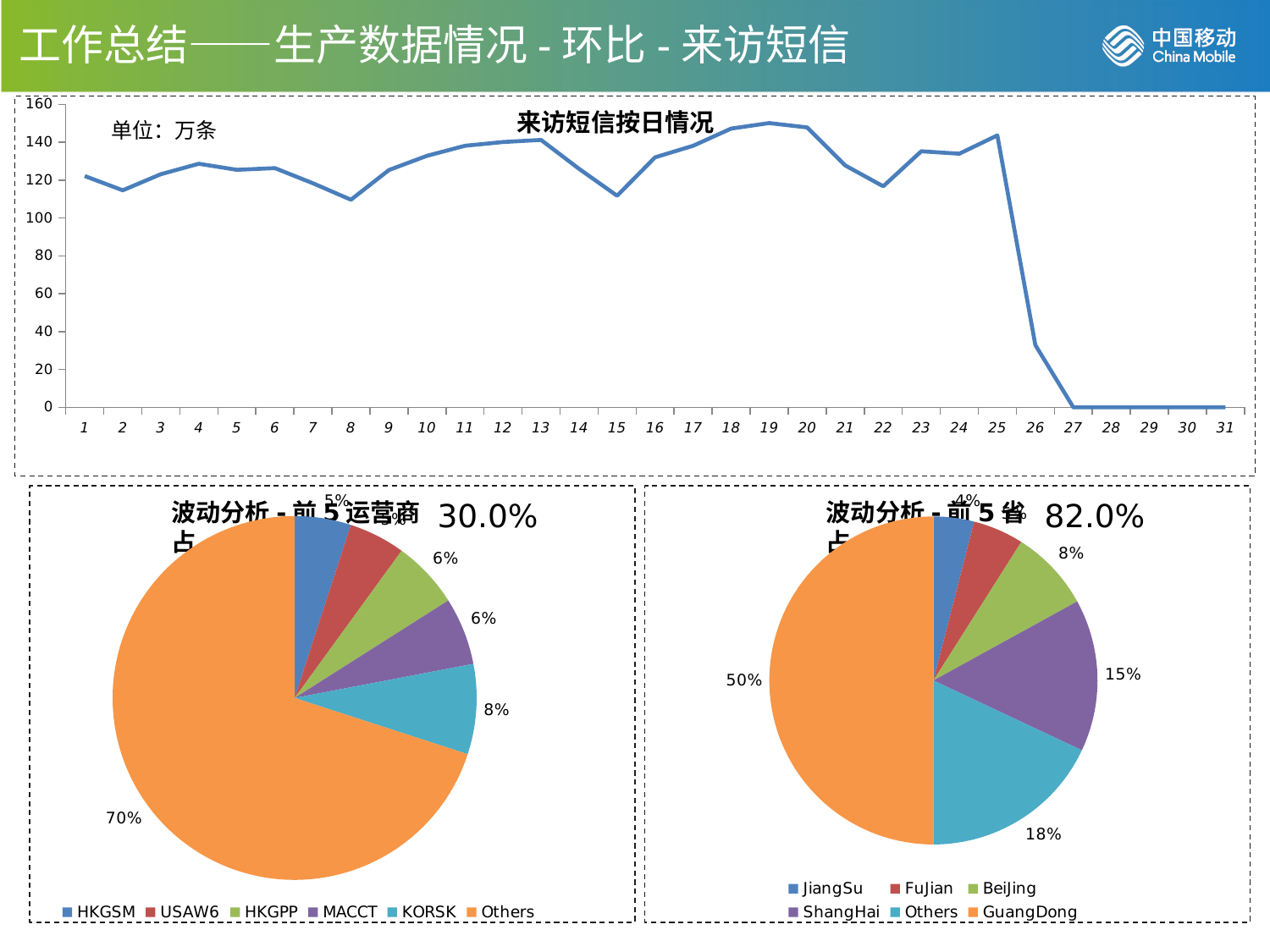

工作总结——生产数据情况-环比-来访短信

### Chart

| Category |  |
|---|---|
| 1 | 122.2 |
| 2 | 114.7 |
| 3 | 123.2 |
| 4 | 128.7 |
| 5 | 125.5 |
| 6 | 126.4 |
| 7 | 118.4 |
| 8 | 109.7 |
| 9 | 125.4 |
| 10 | 132.9 |
| 11 | 138.2 |
| 12 | 140.2 |
| 13 | 141.3 |
| 14 | 126.0 |
| 15 | 111.8 |
| 16 | 132.1 |
| 17 | 138.2 |
| 18 | 147.3 |
| 19 | 150.2 |
| 20 | 147.9 |
| 21 | 127.8 |
| 22 | 116.8 |
| 23 | 135.3 |
| 24 | 134.0 |
| 25 | 143.7 |
| 26 | 32.9 |
| 27 | 0.0 |
| 28 | 0.0 |
| 29 | 0.0 |
| 30 | 0.0 |
| 31 | 0.0 |
来访短信按日情况
单位：万条

### Chart

| Category |  |
|---|---|
| HKGSM | 0.05 |
| USAW6 | 0.05 |
| HKGPP | 0.06 |
| MACCT | 0.06 |
| KORSK | 0.08 |
| Others | 0.7 |

### Chart

| Category |  |
|---|---|
| JiangSu | 0.04 |
| FuJian | 0.05 |
| BeiJing | 0.08 |
| ShangHai | 0.15 |
| Others | 0.18 |
| GuangDong | 0.5 |
30.0%
82.0%